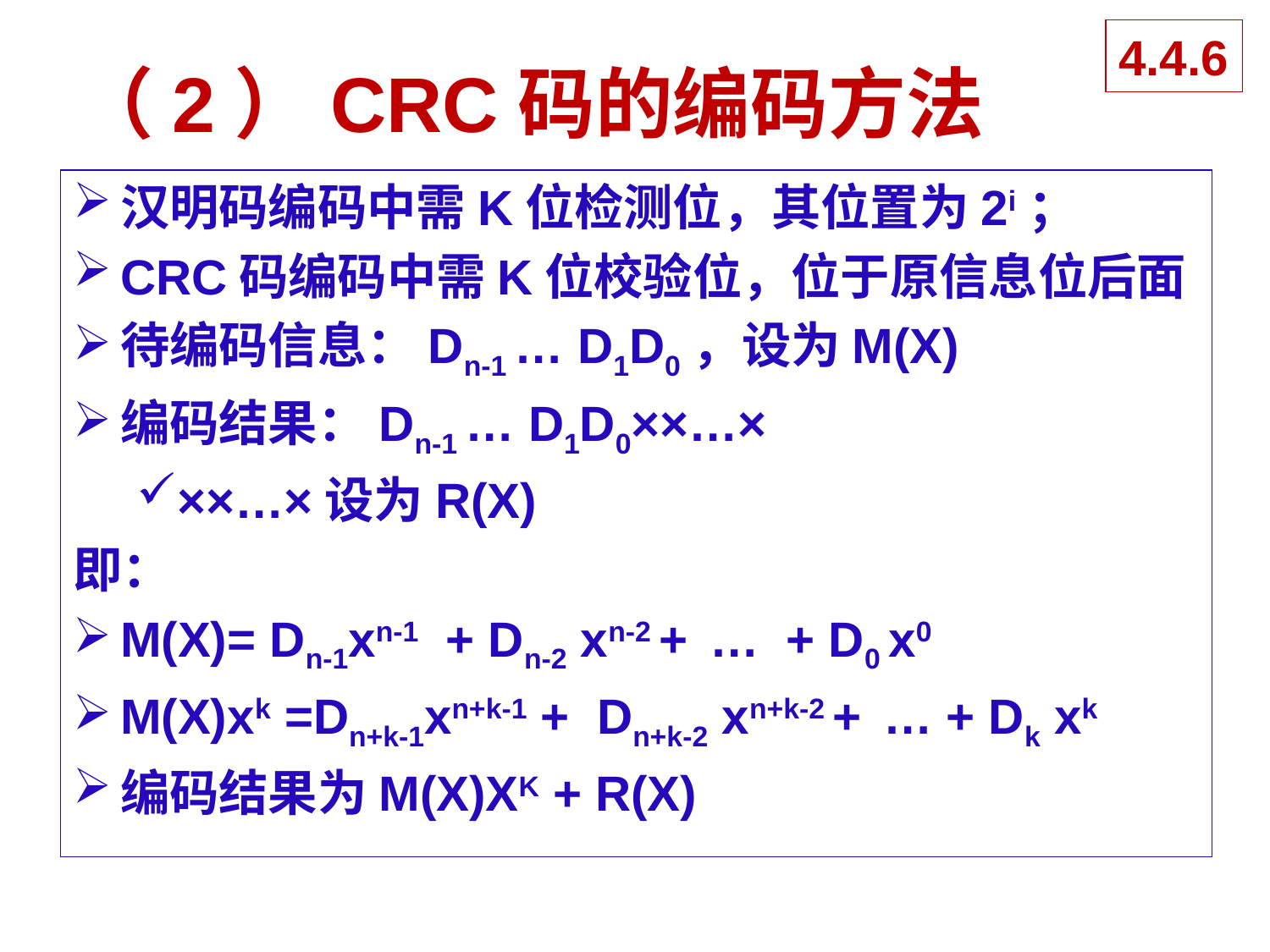

4.4.6
（2）CRC码的编码方法
汉明码编码中需K位检测位，其位置为2i；
CRC码编码中需K位校验位，位于原信息位后面
待编码信息：Dn-1 … D1D0，设为M(X)
编码结果：Dn-1 … D1D0××…×
××…×设为R(X)
即：
M(X)= Dn-1xn-1  + Dn-2 xn-2 +  …  + D0 x0
M(X)xk =Dn+k-1xn+k-1 +  Dn+k-2 xn+k-2 +  … + Dk xk
编码结果为M(X)XK + R(X)